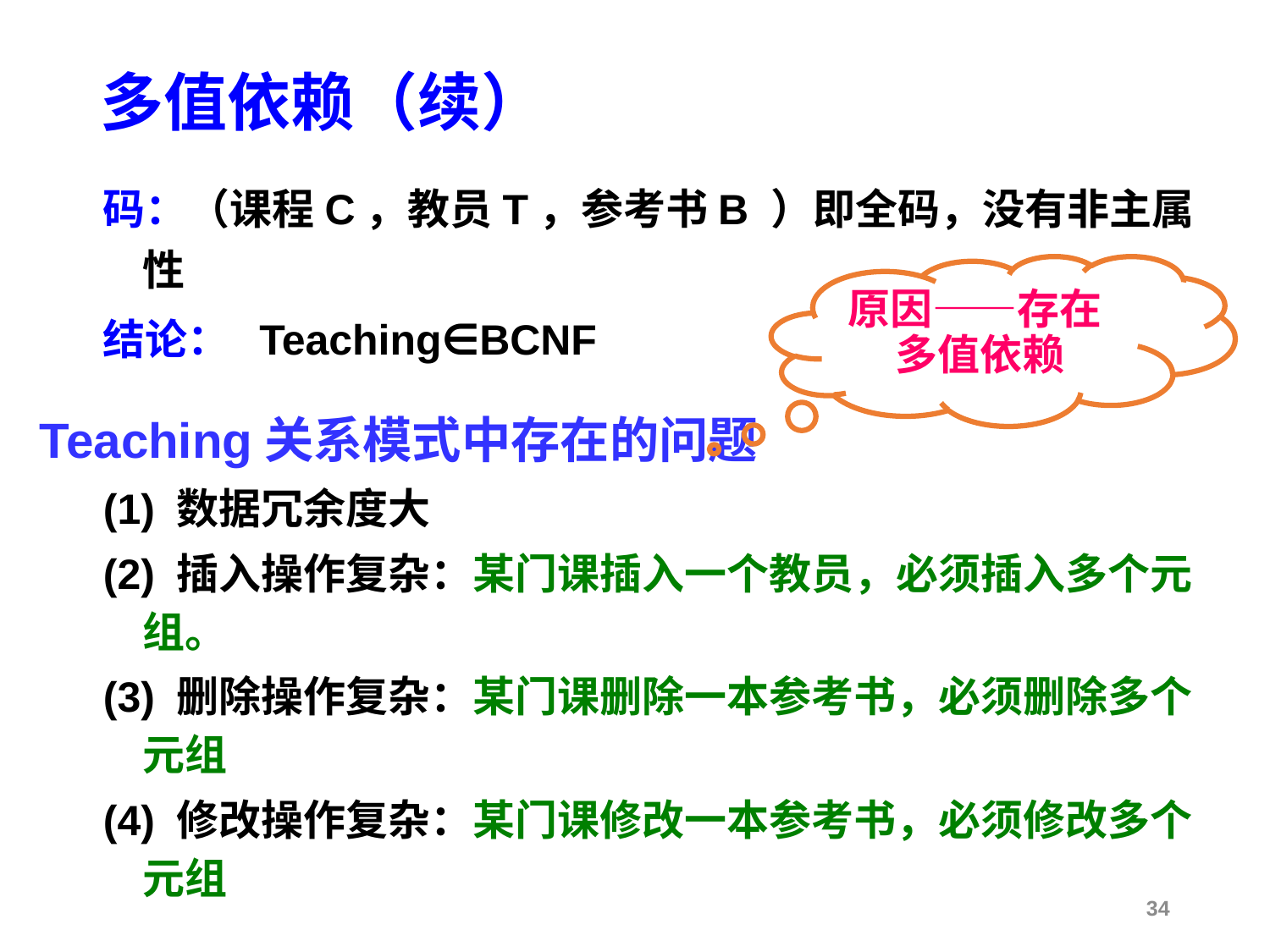

# 多值依赖（续）
码：（课程C，教员T，参考书B ）即全码，没有非主属性
结论：  Teaching∈BCNF
Teaching关系模式中存在的问题
(1) 数据冗余度大
(2) 插入操作复杂：某门课插入一个教员，必须插入多个元组。
(3) 删除操作复杂：某门课删除一本参考书，必须删除多个元组
(4) 修改操作复杂：某门课修改一本参考书，必须修改多个元组
原因——存在多值依赖
34